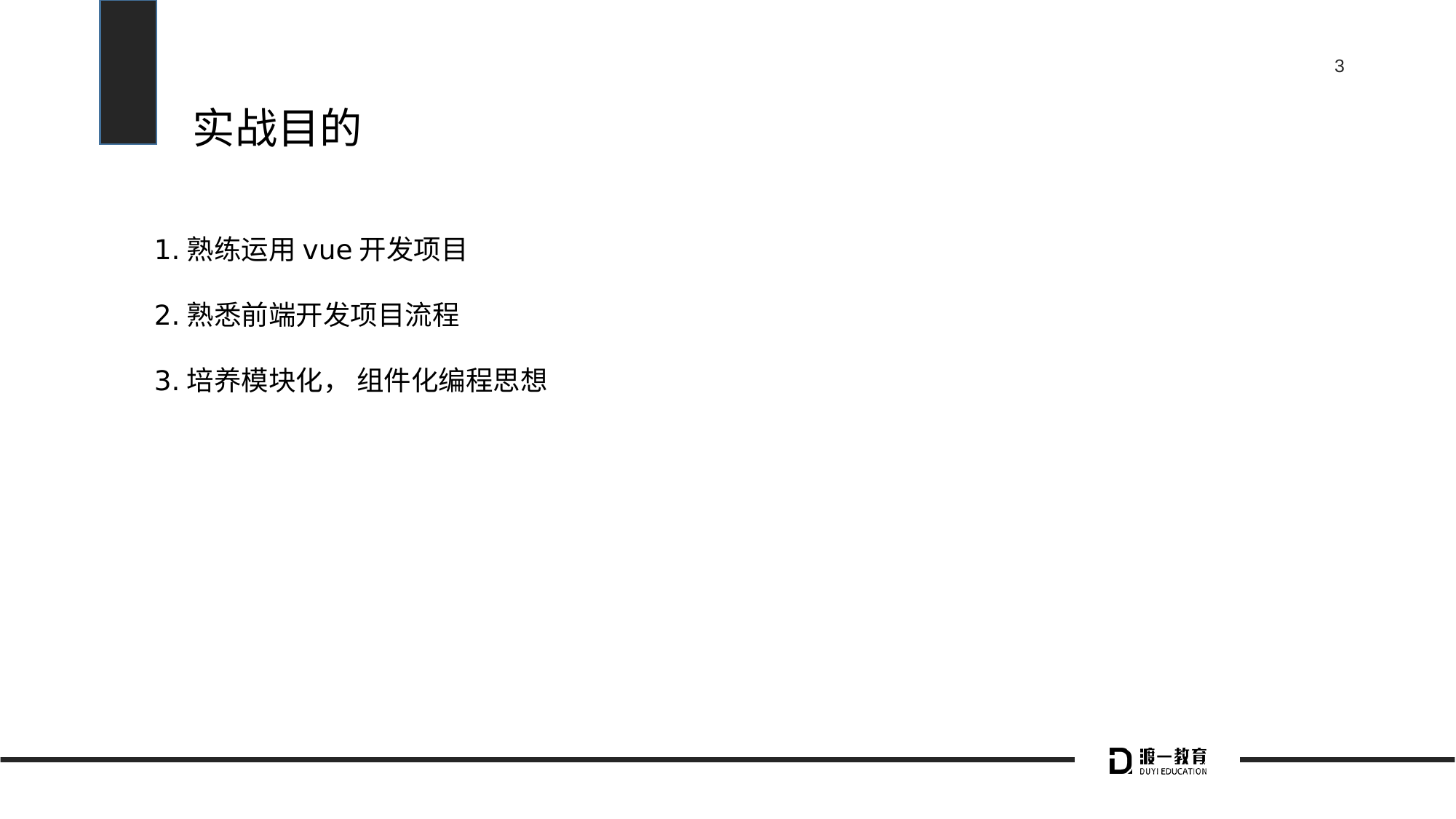

# 实战目的
1.熟练运用vue开发项目

2.熟悉前端开发项目流程

3.培养模块化， 组件化编程思想